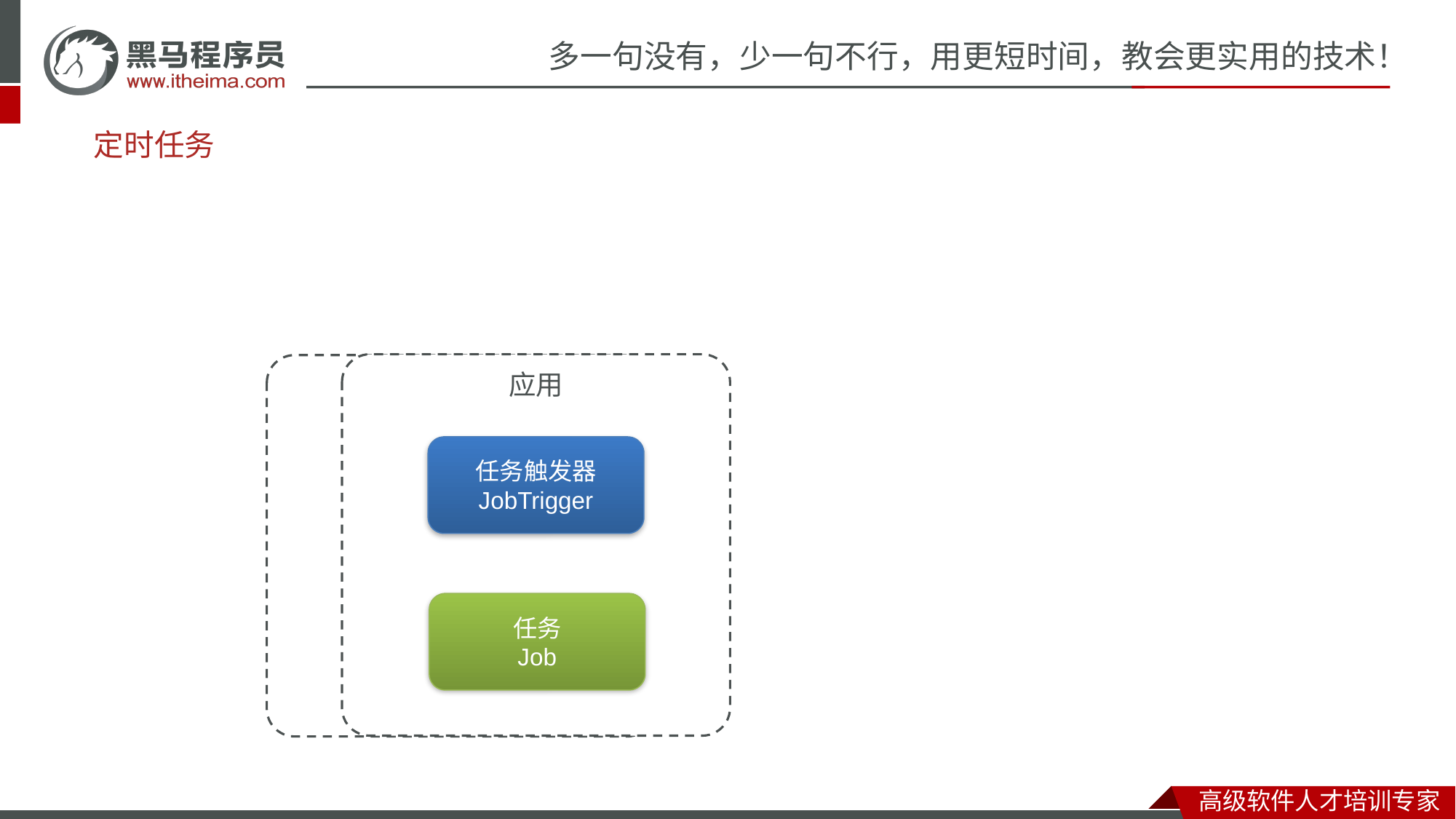

定时任务
应用
应用
任务触发器
JobTrigger
任务触发器
JobTrigger
任务
Job
任务
Job